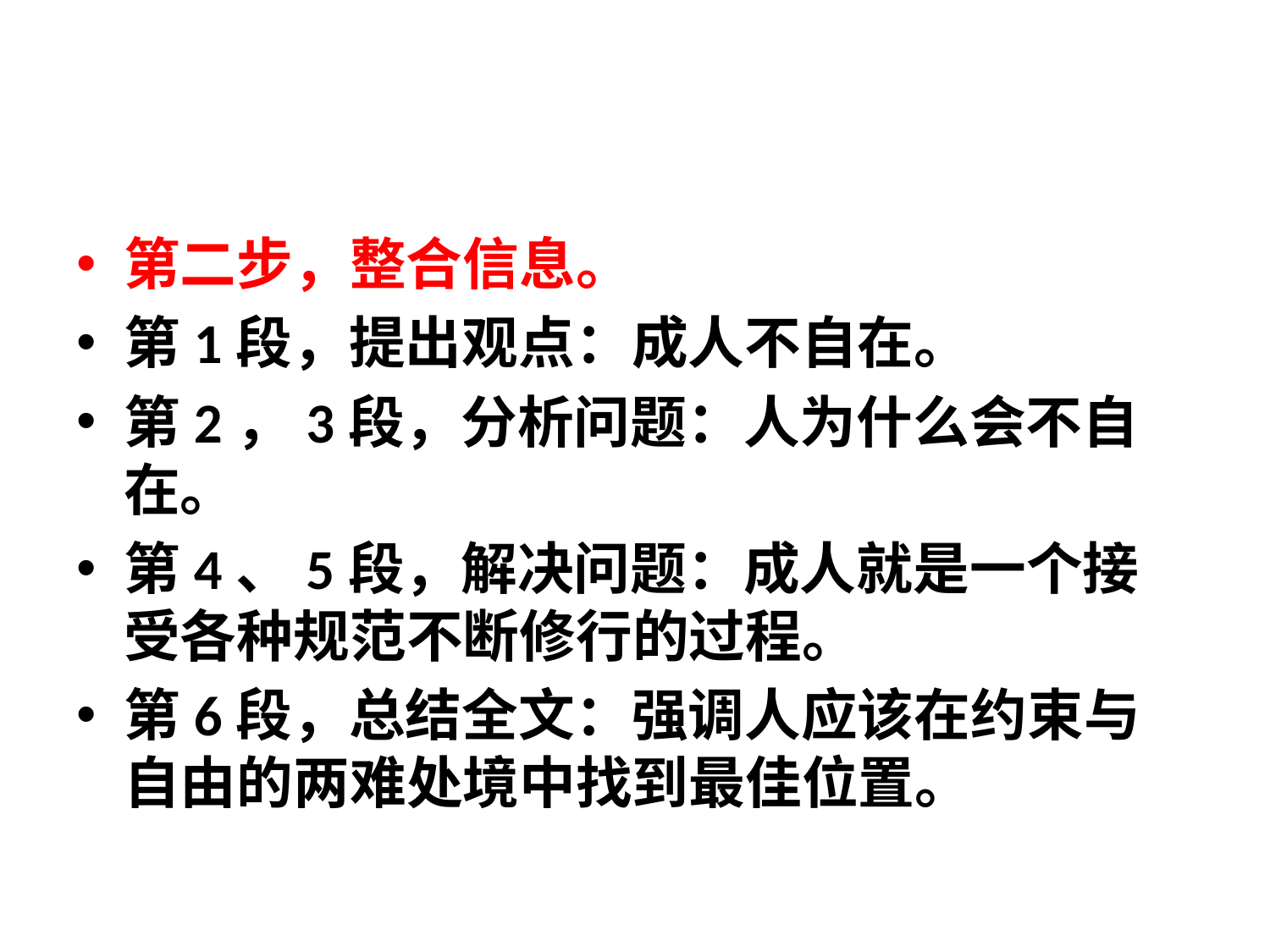

#
第二步，整合信息。
第1段，提出观点：成人不自在。
第2，3段，分析问题：人为什么会不自在。
第4、5段，解决问题：成人就是一个接受各种规范不断修行的过程。
第6段，总结全文：强调人应该在约束与自由的两难处境中找到最佳位置。